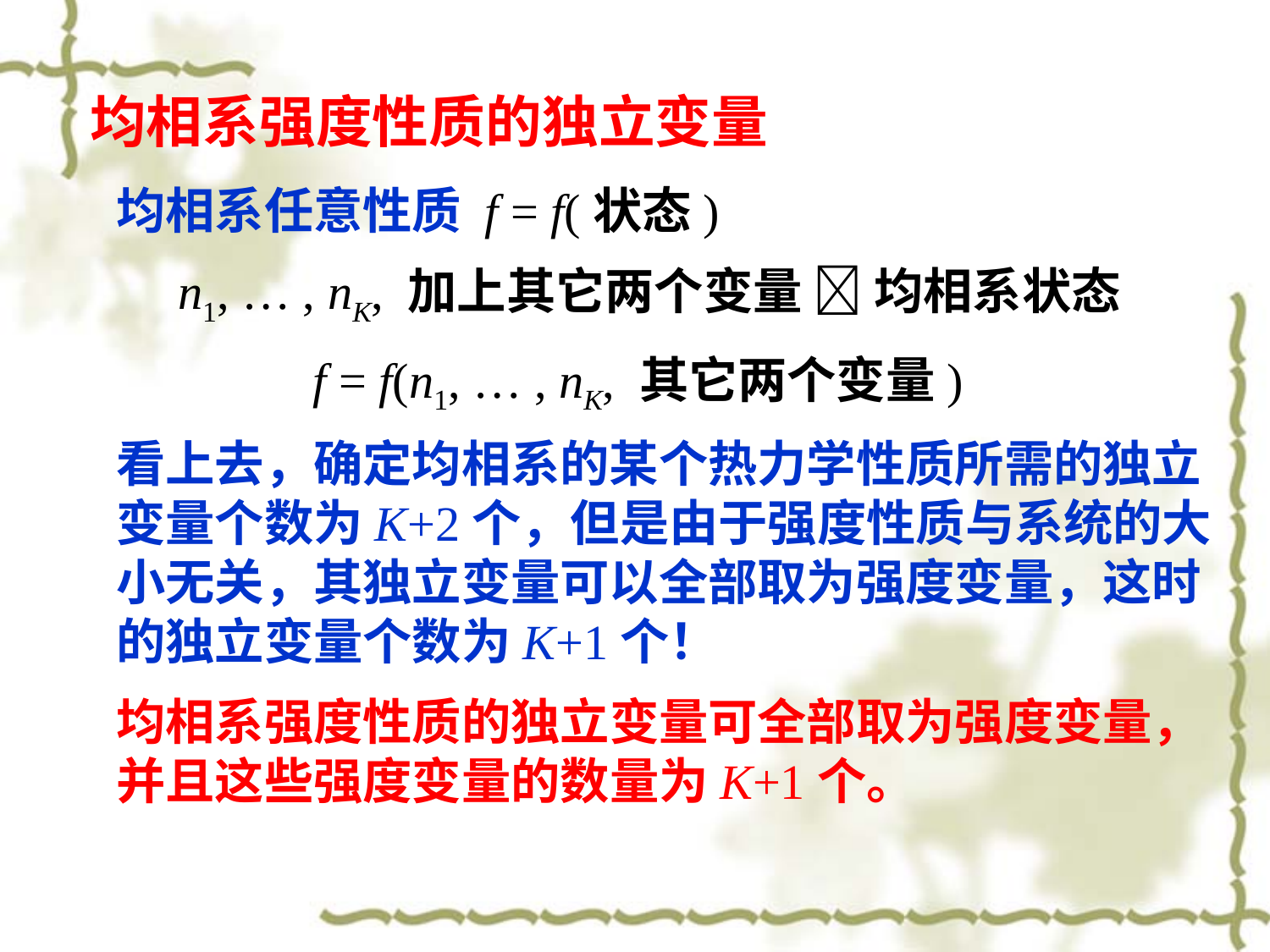

均相系强度性质的独立变量
均相系任意性质 f = f(状态)
     n1, … , nK, 加上其它两个变量 → 均相系状态
                f = f(n1, … , nK, 其它两个变量)
看上去，确定均相系的某个热力学性质所需的独立变量个数为K+2个，但是由于强度性质与系统的大小无关，其独立变量可以全部取为强度变量，这时的独立变量个数为K+1个！
均相系强度性质的独立变量可全部取为强度变量，并且这些强度变量的数量为K+1个。